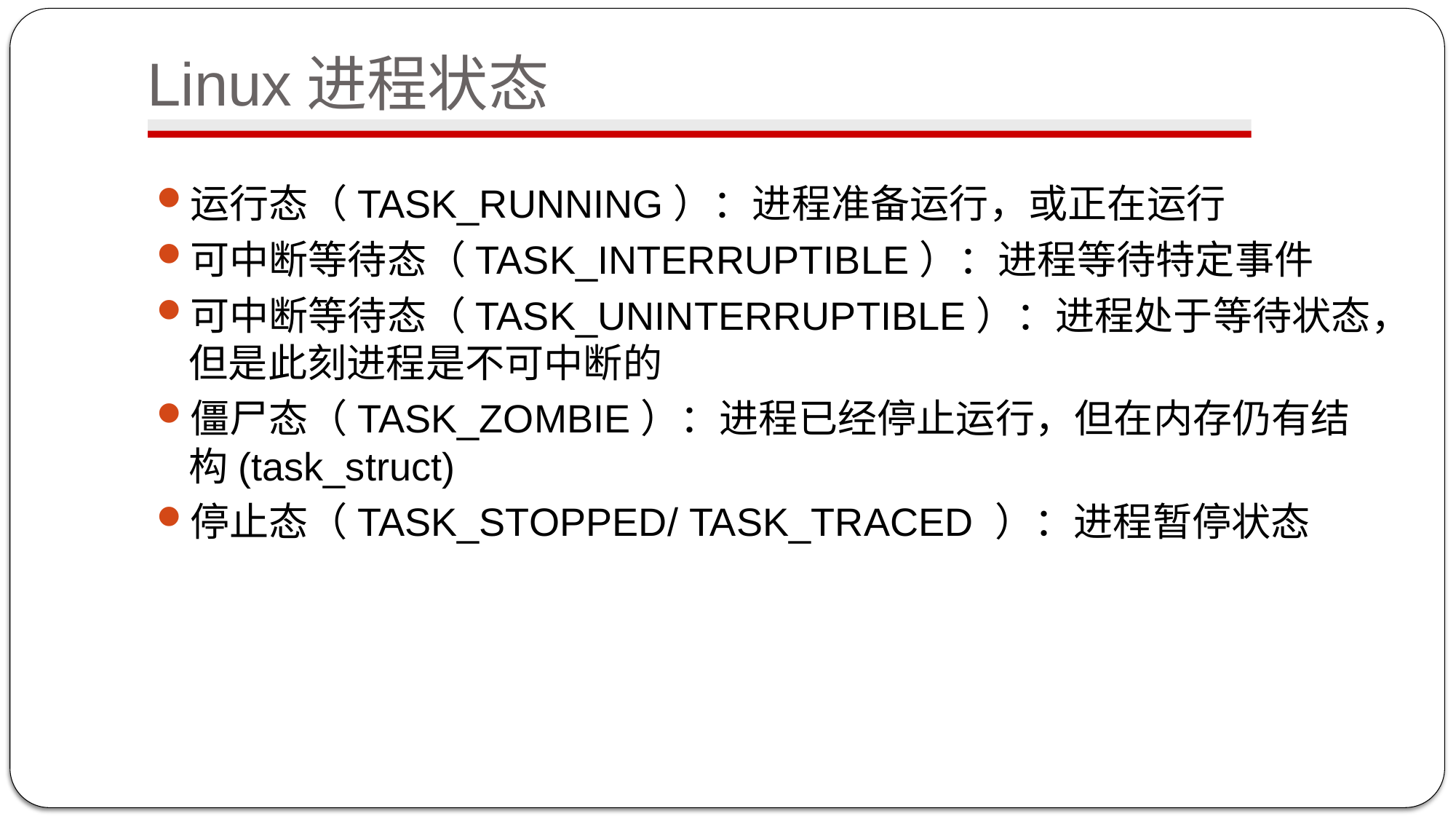

# Linux进程状态
运行态（TASK_RUNNING）：进程准备运行，或正在运行
可中断等待态（TASK_INTERRUPTIBLE）：进程等待特定事件
可中断等待态（TASK_UNINTERRUPTIBLE）：进程处于等待状态，但是此刻进程是不可中断的
僵尸态（TASK_ZOMBIE）：进程已经停止运行，但在内存仍有结构(task_struct)
停止态（TASK_STOPPED/ TASK_TRACED ）：进程暂停状态